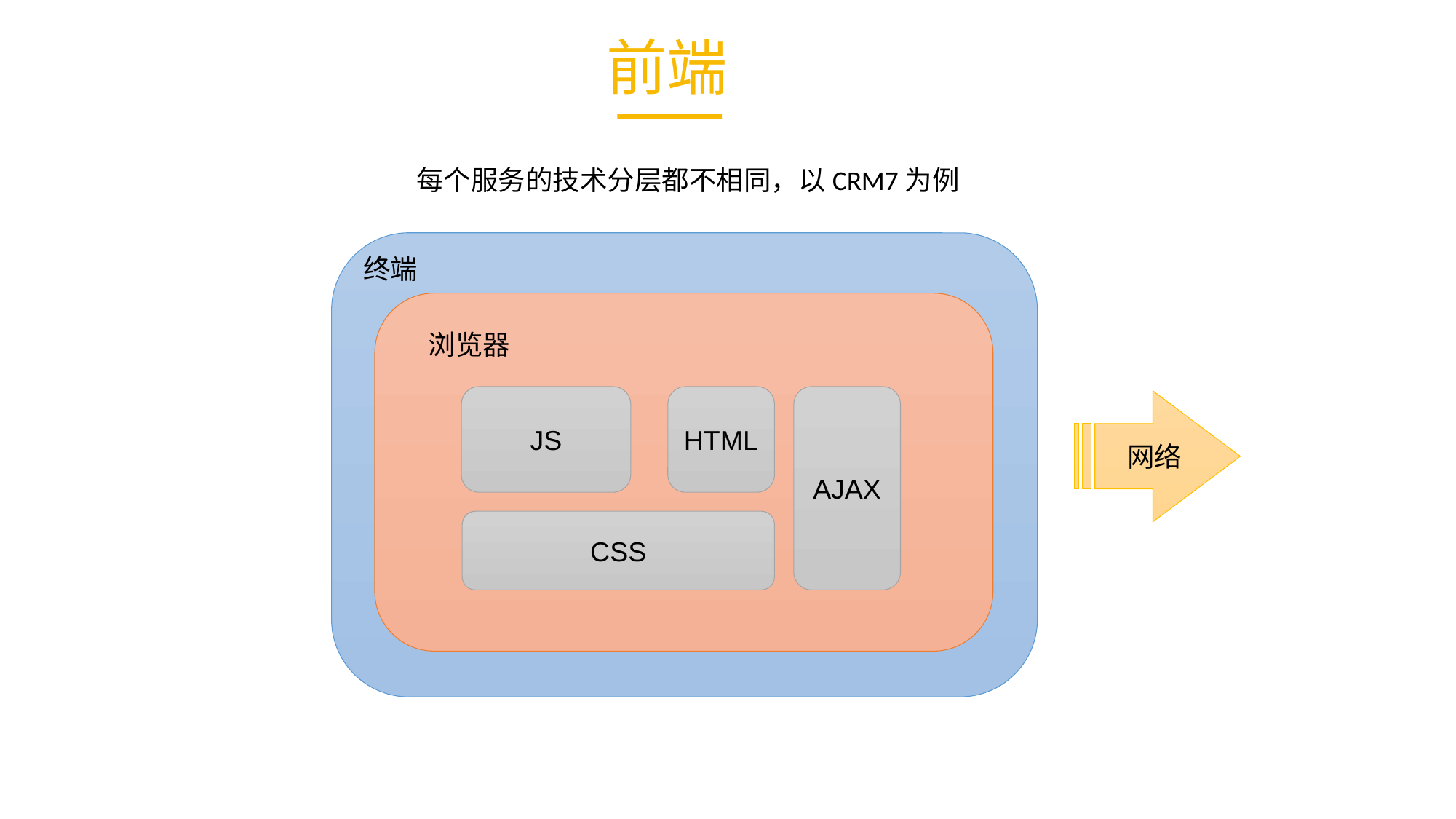

前端

每个服务的技术分层都不相同，以CRM7为例

终端

浏览器
JS
HTML
AJAX

网络
CSS